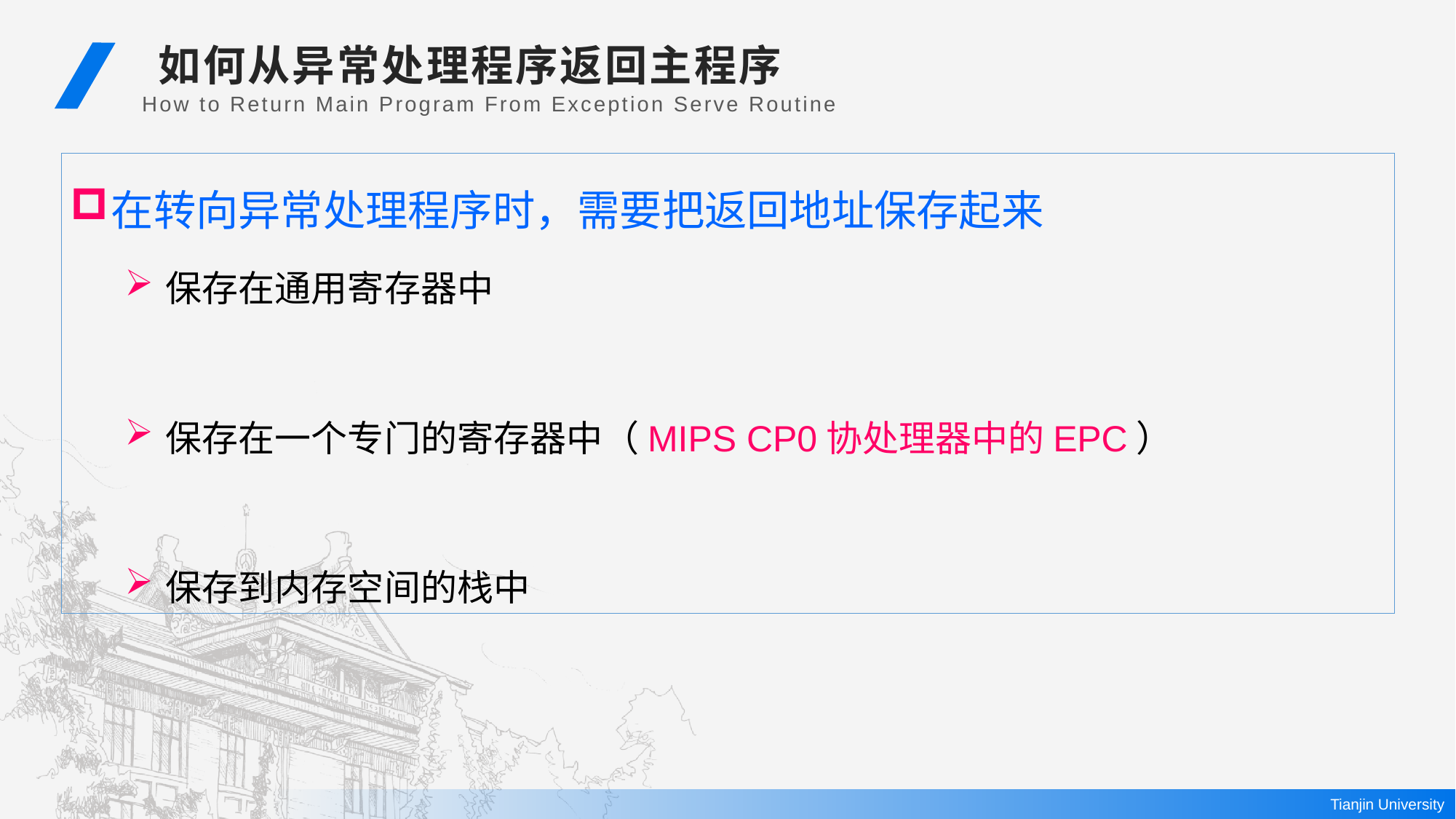

如何从异常处理程序返回主程序
How to Return Main Program From Exception Serve Routine
在转向异常处理程序时，需要把返回地址保存起来
保存在通用寄存器中

保存在一个专门的寄存器中（MIPS CP0协处理器中的EPC）

保存到内存空间的栈中